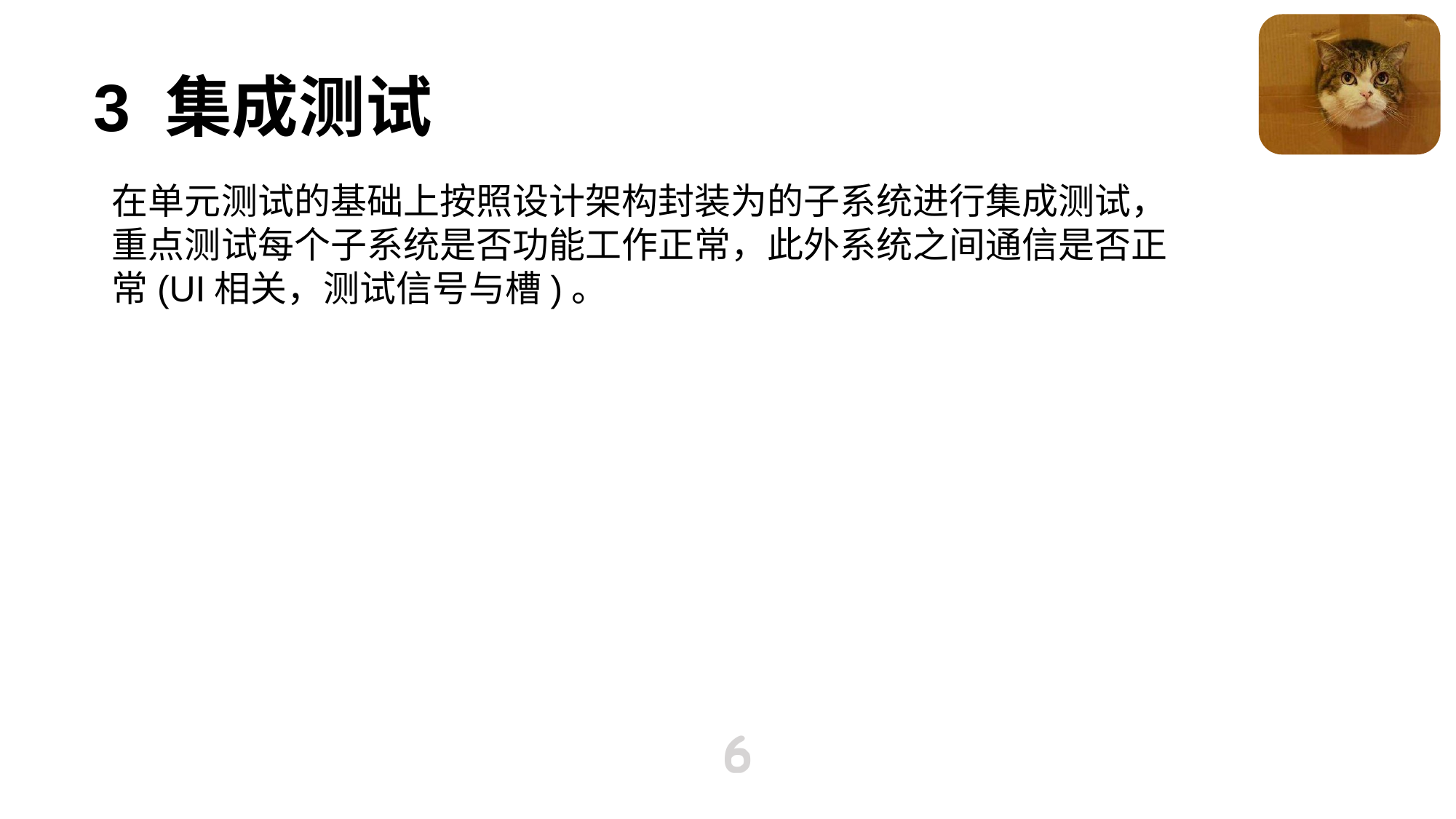

3 集成测试
在单元测试的基础上按照设计架构封装为的子系统进行集成测试，重点测试每个子系统是否功能工作正常，此外系统之间通信是否正常(UI相关，测试信号与槽)。

6